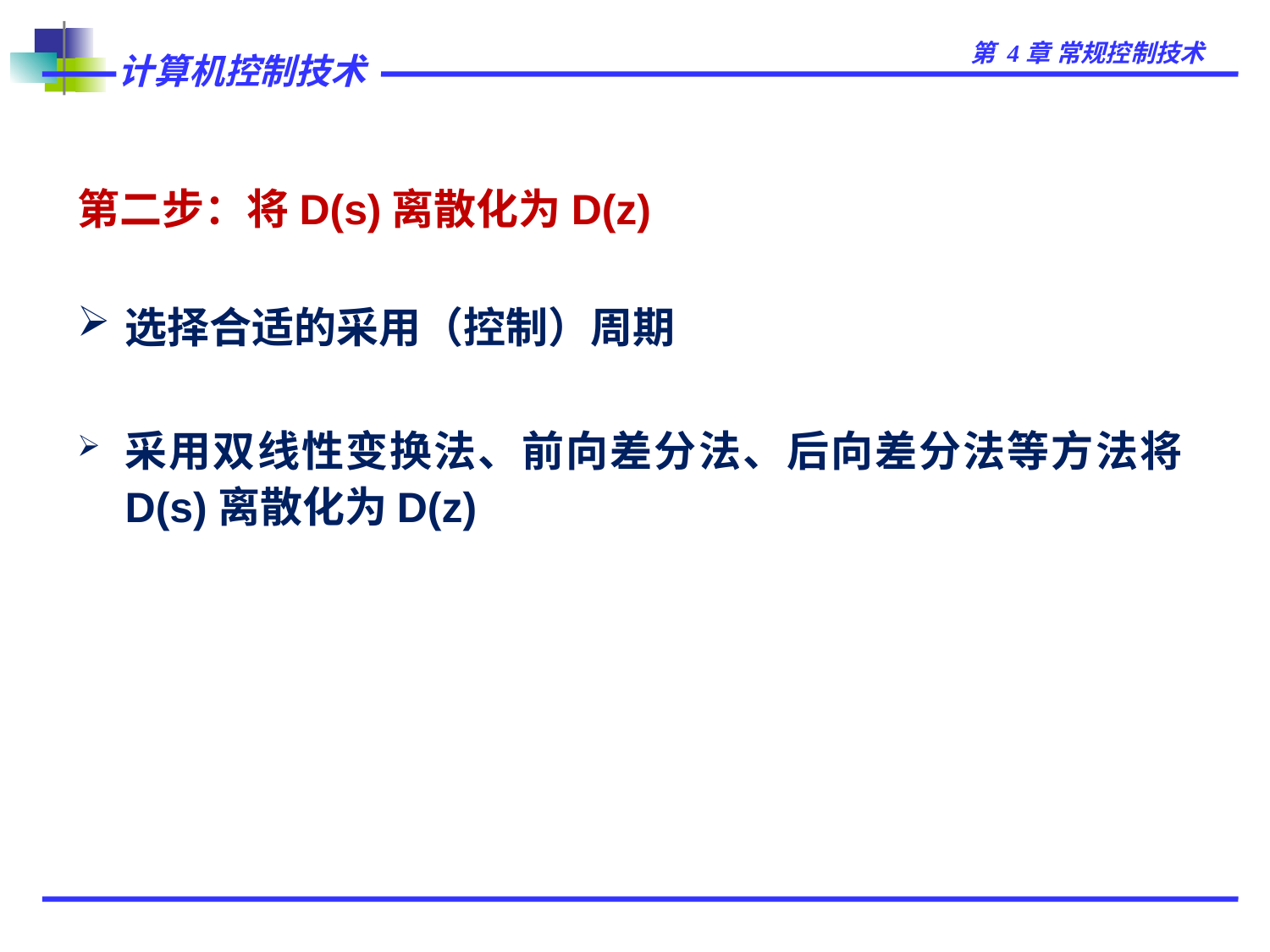

第二步：将D(s)离散化为D(z)

选择合适的采用（控制）周期

采用双线性变换法、前向差分法、后向差分法等方法将D(s)离散化为D(z)